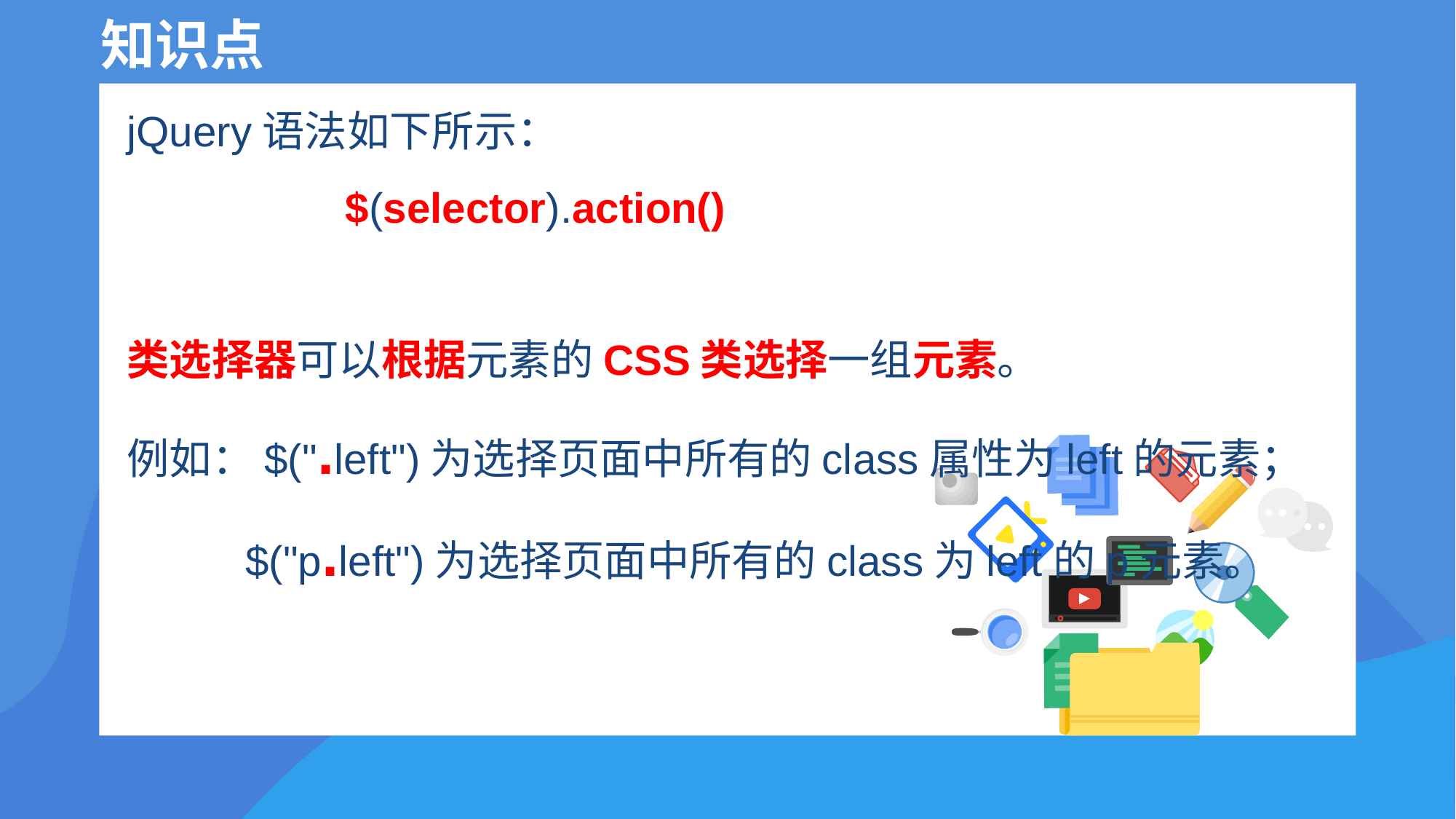

# 知识点
jQuery语法如下所示：
		$(selector).action()

类选择器可以根据元素的CSS类选择一组元素。
例如：$(".left")为选择页面中所有的class属性为left的元素；
          $("p.left")为选择页面中所有的class为left的p元素。